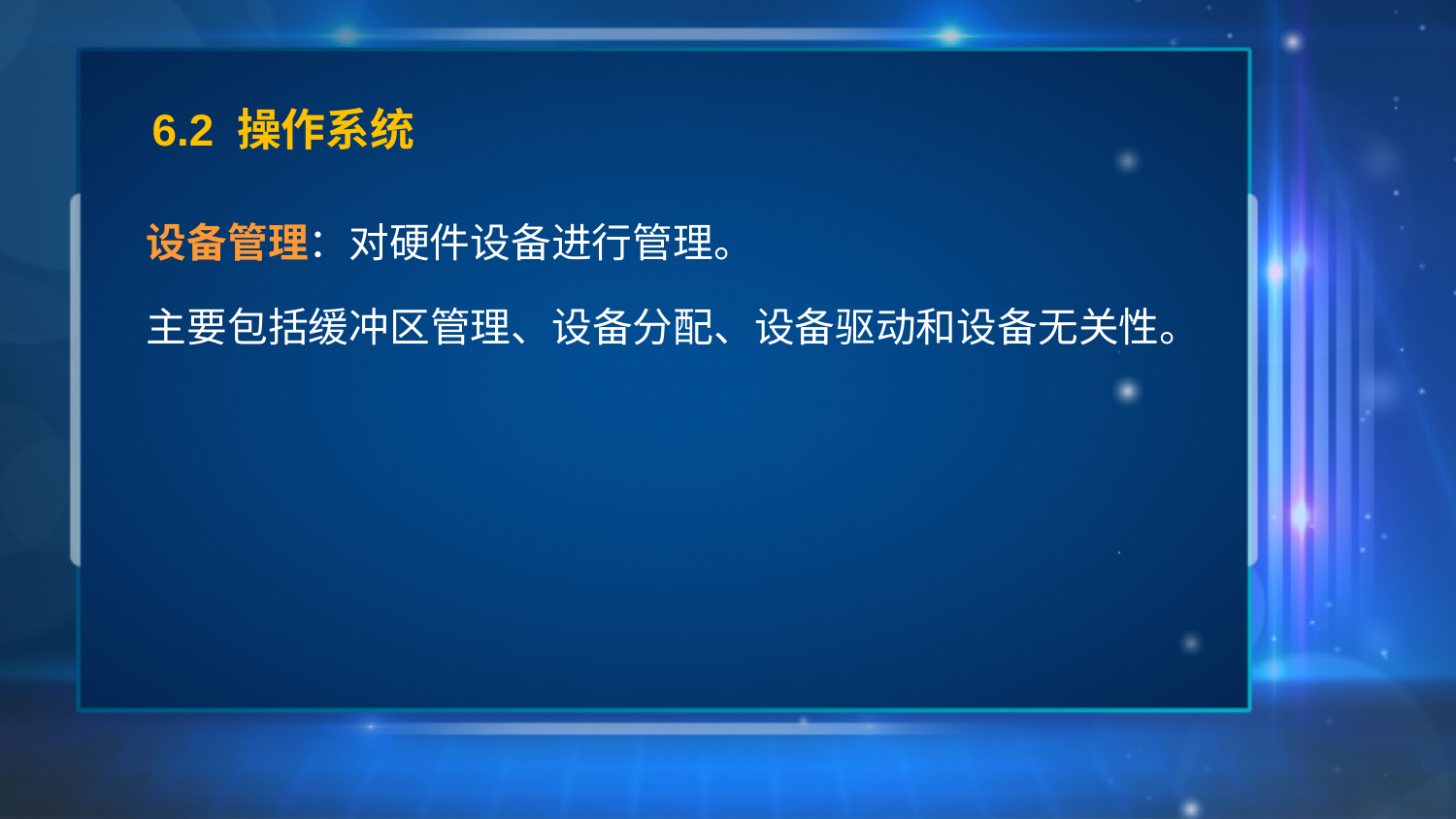

# 6.2 操作系统
设备管理：对硬件设备进行管理。
主要包括缓冲区管理、设备分配、设备驱动和设备无关性。